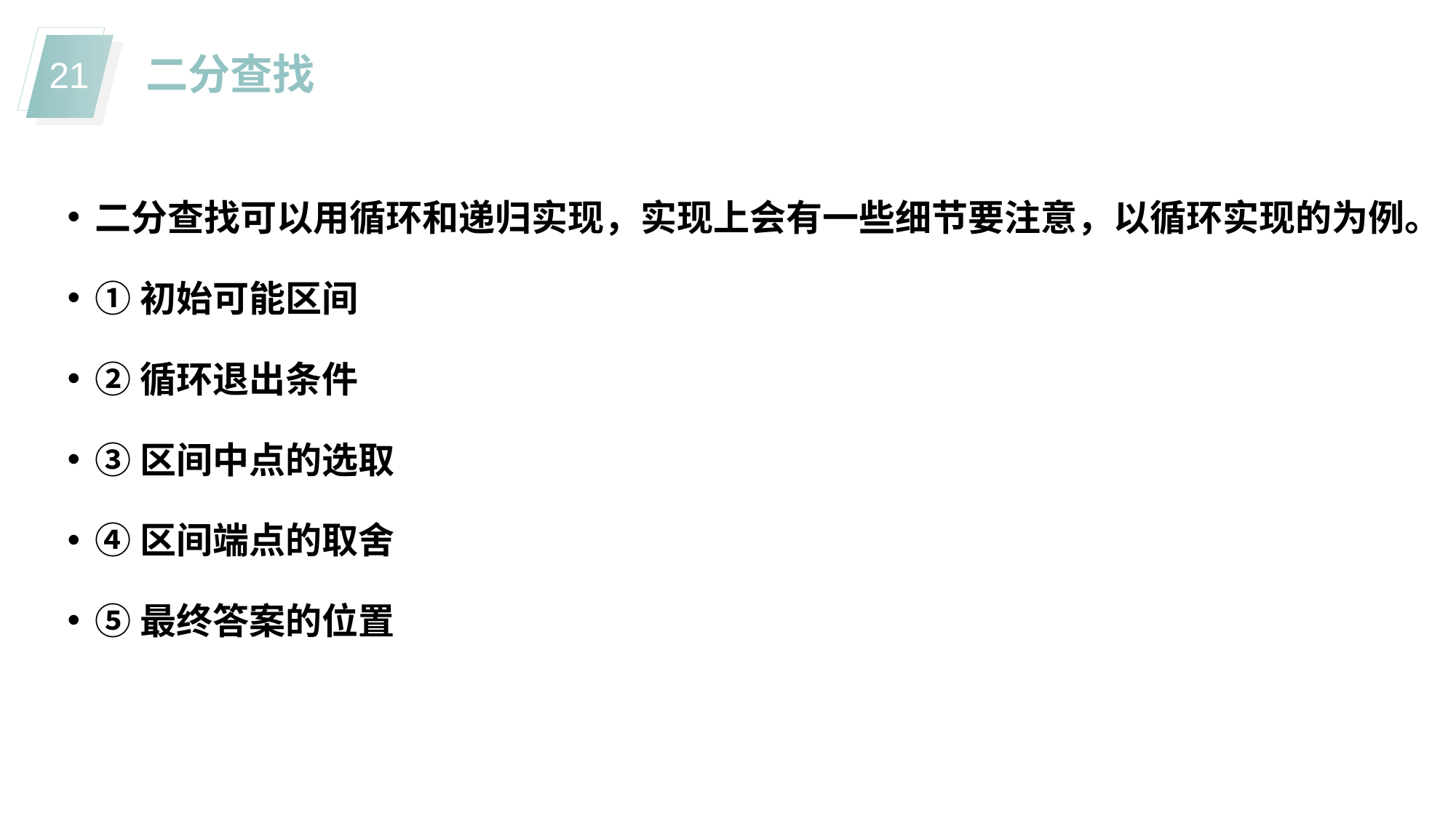

二分查找
二分查找可以用循环和递归实现，实现上会有一些细节要注意，以循环实现的为例。
①初始可能区间
②循环退出条件
③区间中点的选取
④区间端点的取舍
⑤最终答案的位置